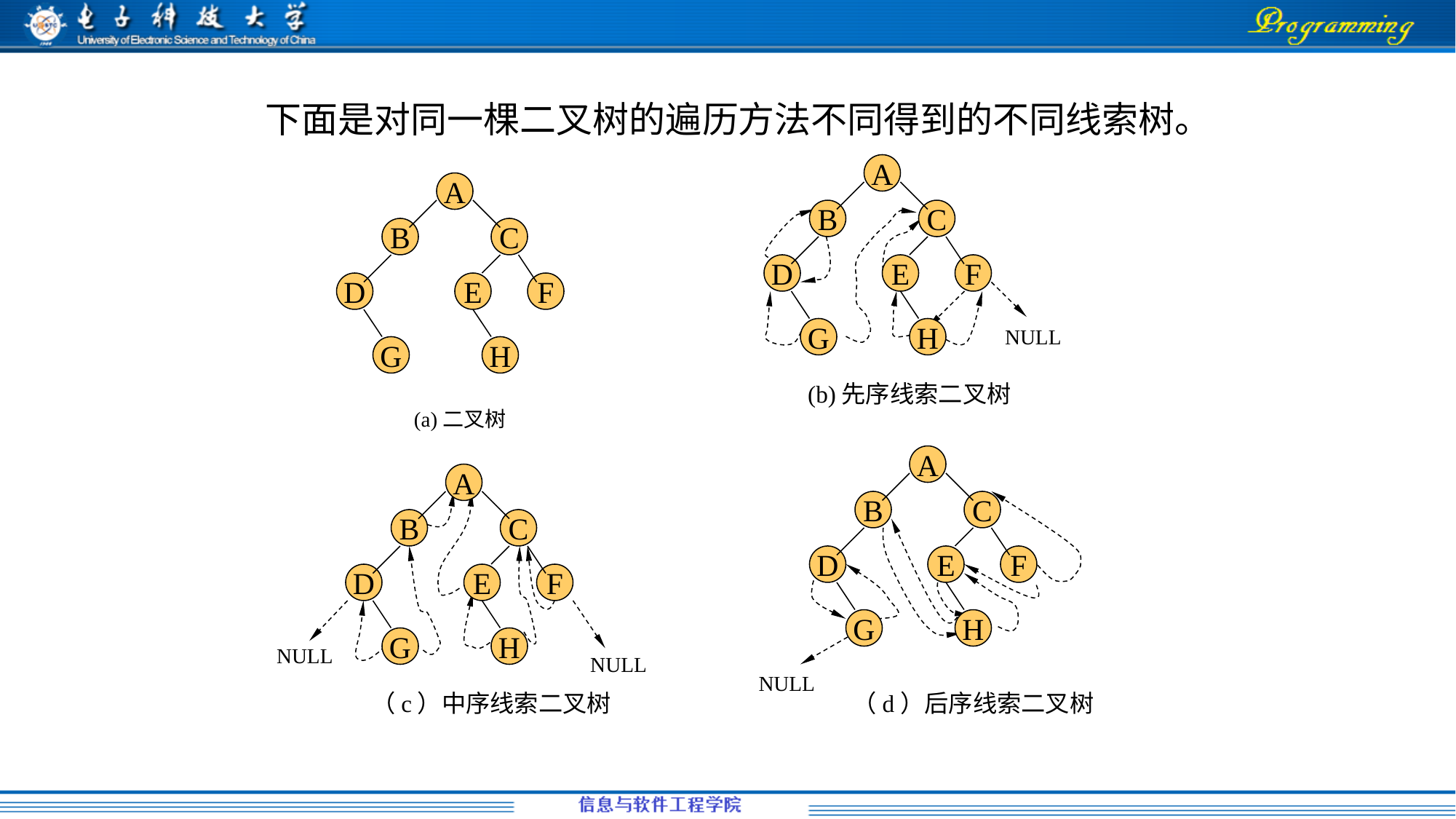

下面是对同一棵二叉树的遍历方法不同得到的不同线索树。
A

B
C

D
E
F

G
H
(b)先序线索二叉树

A

B
C

D
E
F

G
H
(a)二叉树
NULL

A

B
C

D
E
F

G
H

NULL
（d）后序线索二叉树

A

B
C

D
E
F

G
H
NULL
NULL
（c）中序线索二叉树